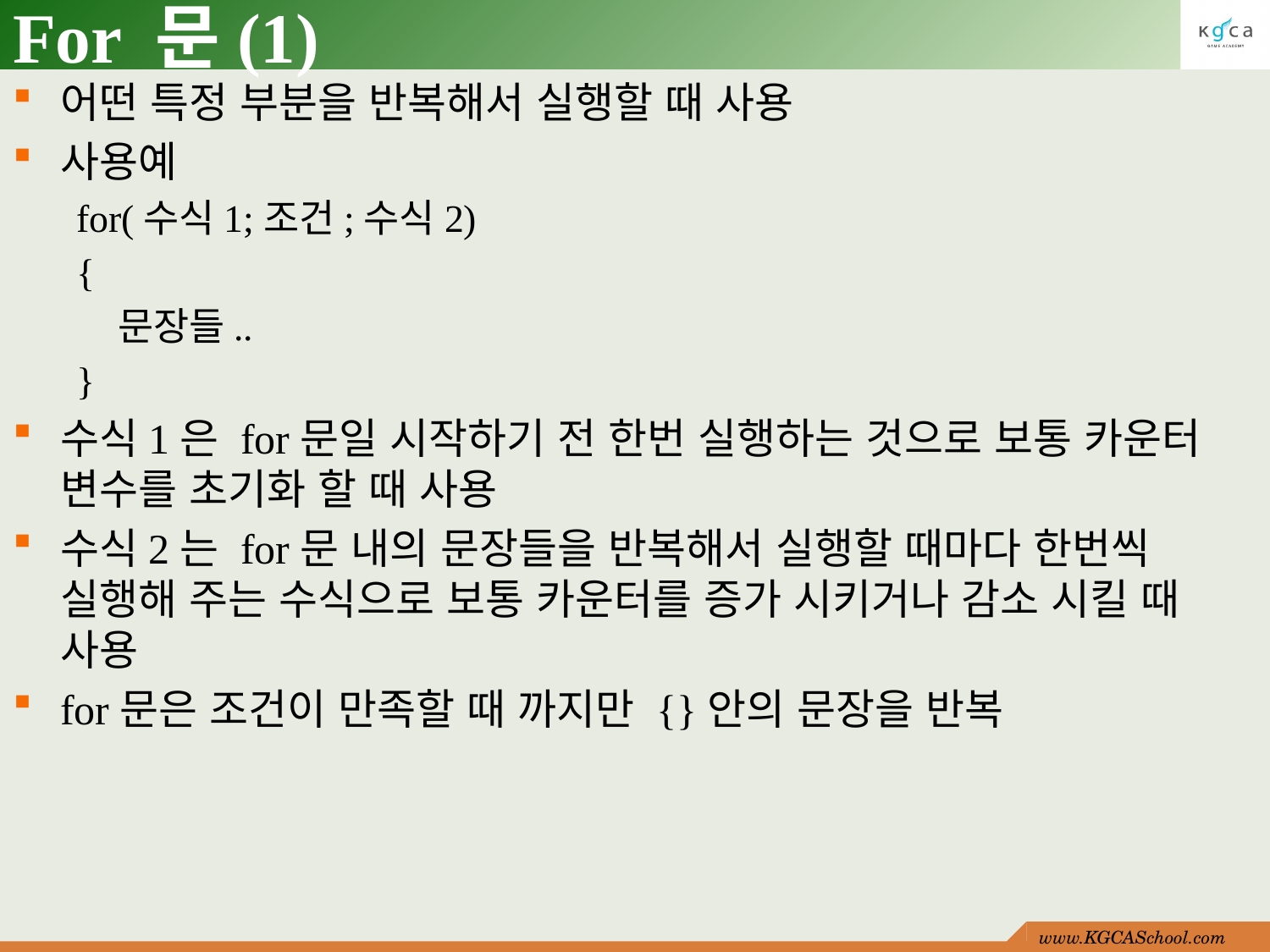

# For 문(1)
어떤 특정 부분을 반복해서 실행할 때 사용
사용예
for(수식1;조건;수식2)
{
   문장들..
}
수식1은 for문일 시작하기 전 한번 실행하는 것으로 보통 카운터 변수를 초기화 할 때 사용
수식2는 for문 내의 문장들을 반복해서 실행할 때마다 한번씩 실행해 주는 수식으로 보통 카운터를 증가 시키거나 감소 시킬 때 사용
for문은 조건이 만족할 때 까지만 {}안의 문장을 반복